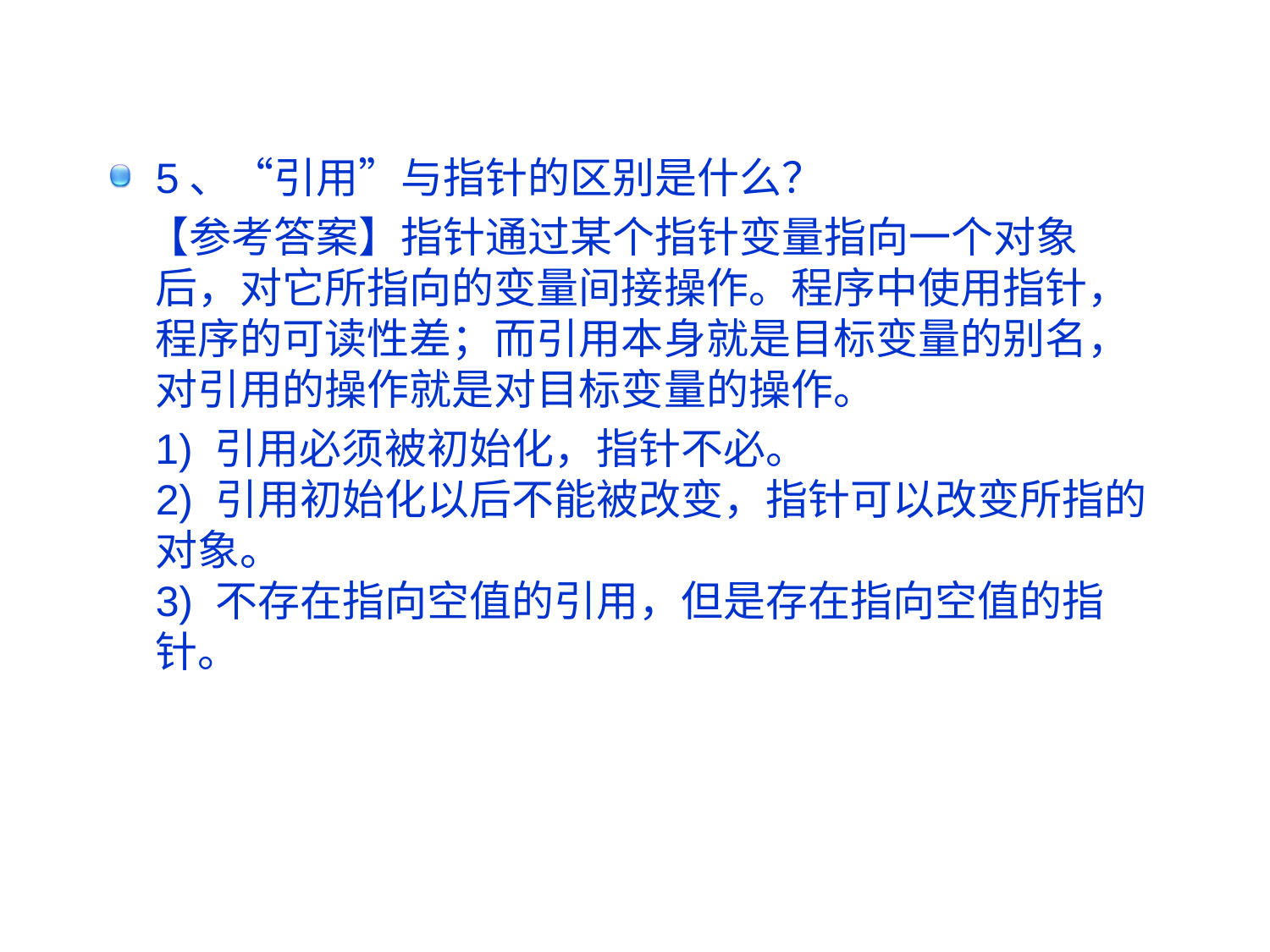

5、“引用”与指针的区别是什么？
   【参考答案】指针通过某个指针变量指向一个对象后，对它所指向的变量间接操作。程序中使用指针，程序的可读性差；而引用本身就是目标变量的别名，对引用的操作就是对目标变量的操作。
    1) 引用必须被初始化，指针不必。
2) 引用初始化以后不能被改变，指针可以改变所指的对象。
3) 不存在指向空值的引用，但是存在指向空值的指针。